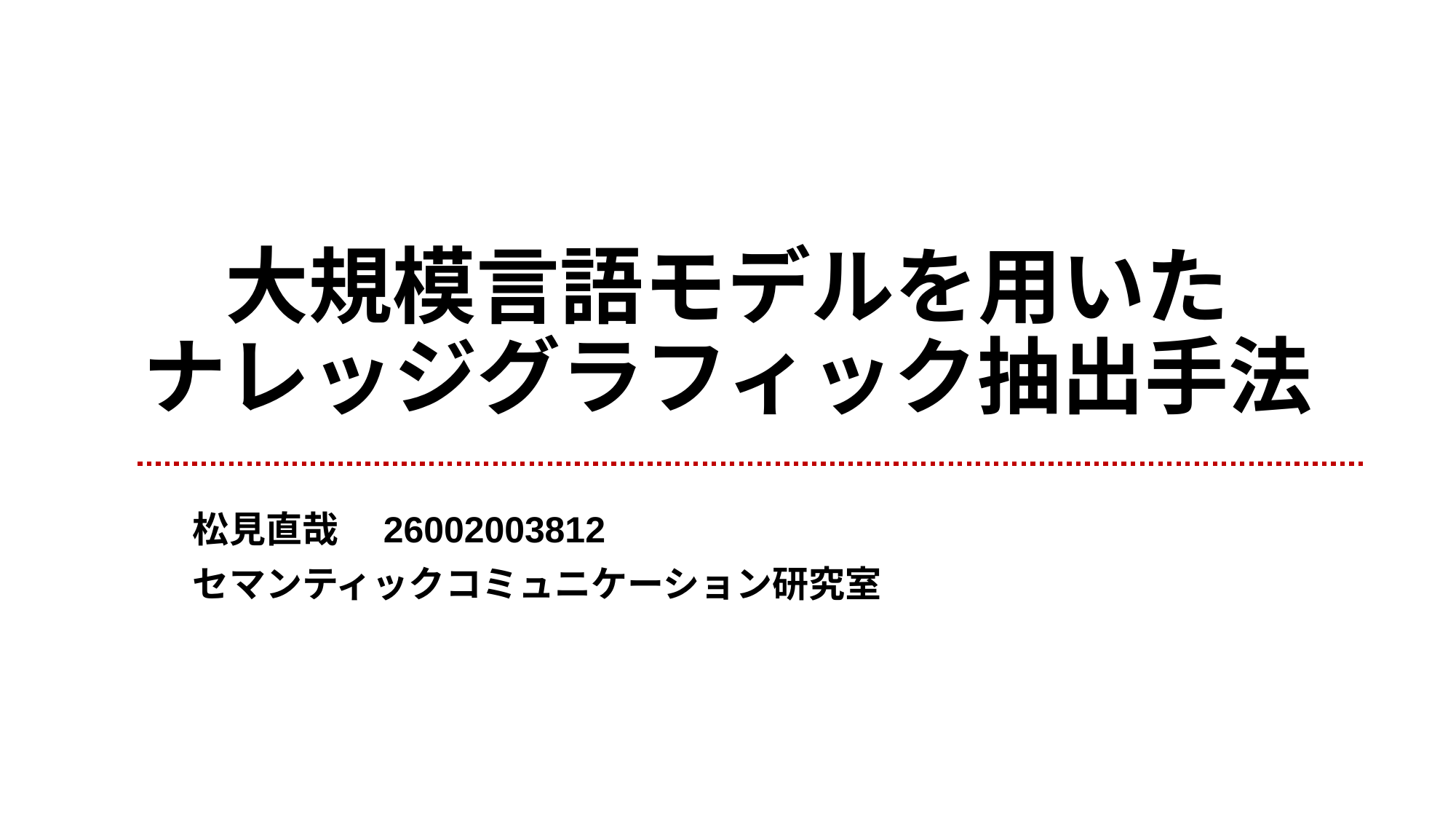

# 大規模言語モデルを用いた ナレッジグラフィック抽出手法
松見直哉　26002003812
セマンティックコミュニケーション研究室